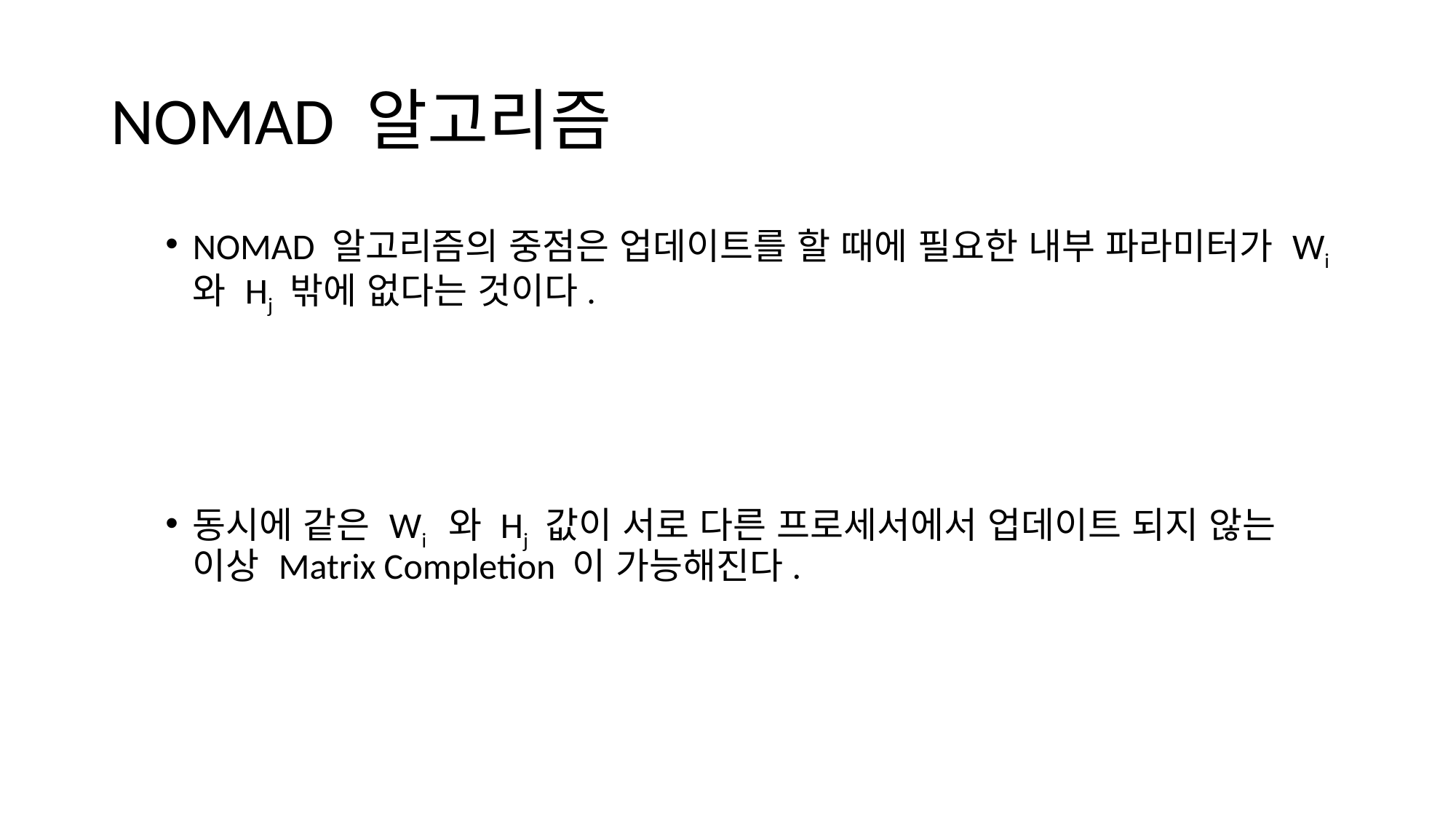

# NOMAD 알고리즘
NOMAD 알고리즘의 중점은 업데이트를 할 때에 필요한 내부 파라미터가 Wi 와 Hj 밖에 없다는 것이다.

동시에 같은 Wi  와 Hj 값이 서로 다른 프로세서에서 업데이트 되지 않는 이상 Matrix Completion 이 가능해진다.